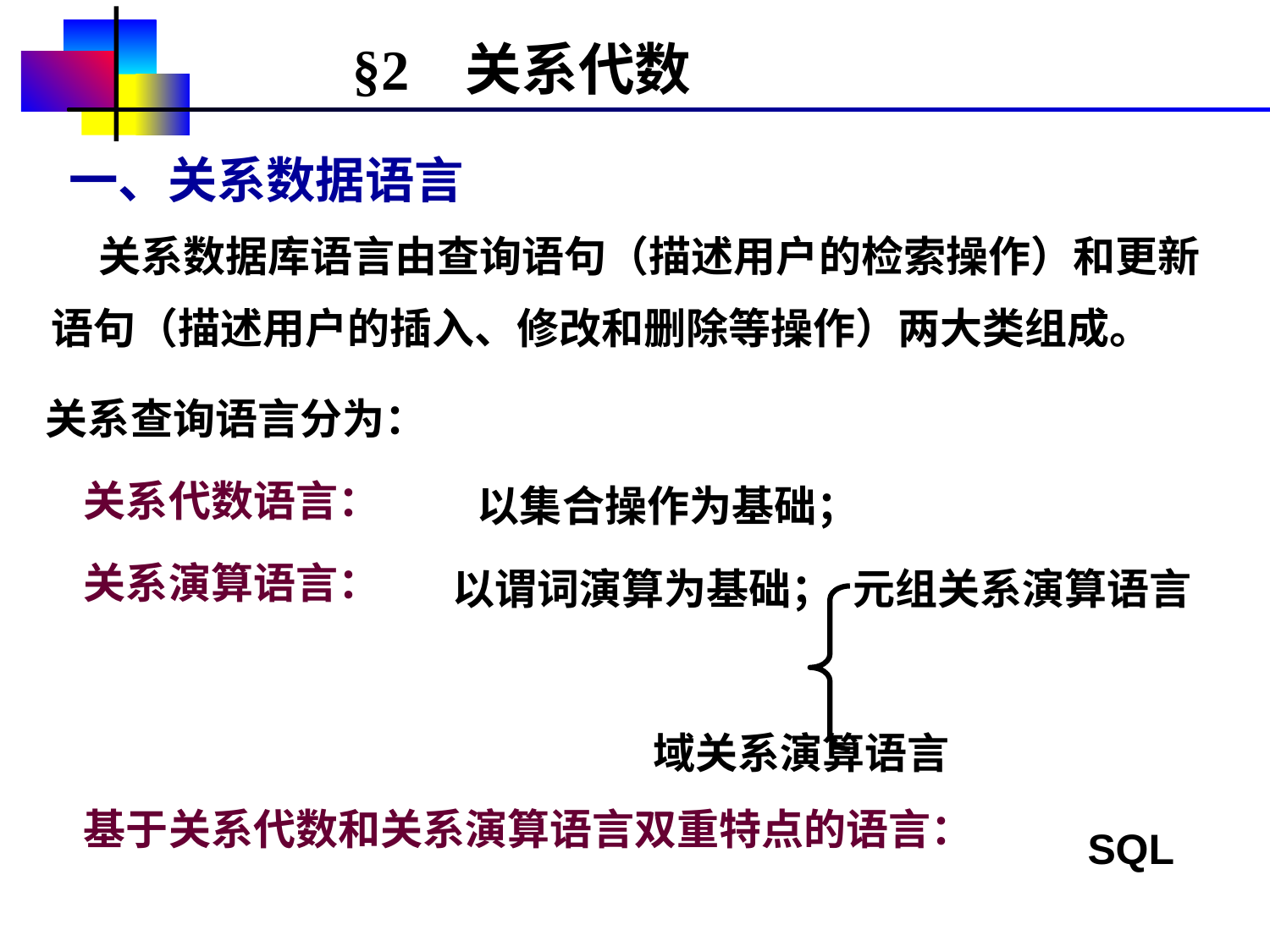

§2   关系代数
    一、关系数据语言
        关系数据库语言由查询语句（描述用户的检索操作）和更新
   语句（描述用户的插入、修改和删除等操作）两大类组成。

    关系查询语言分为：
        关系代数语言：
        关系演算语言：

        基于关系代数和关系演算语言双重特点的语言：

以集合操作为基础；
以谓词演算为基础；  元组关系演算语言

                    域关系演算语言

SQL